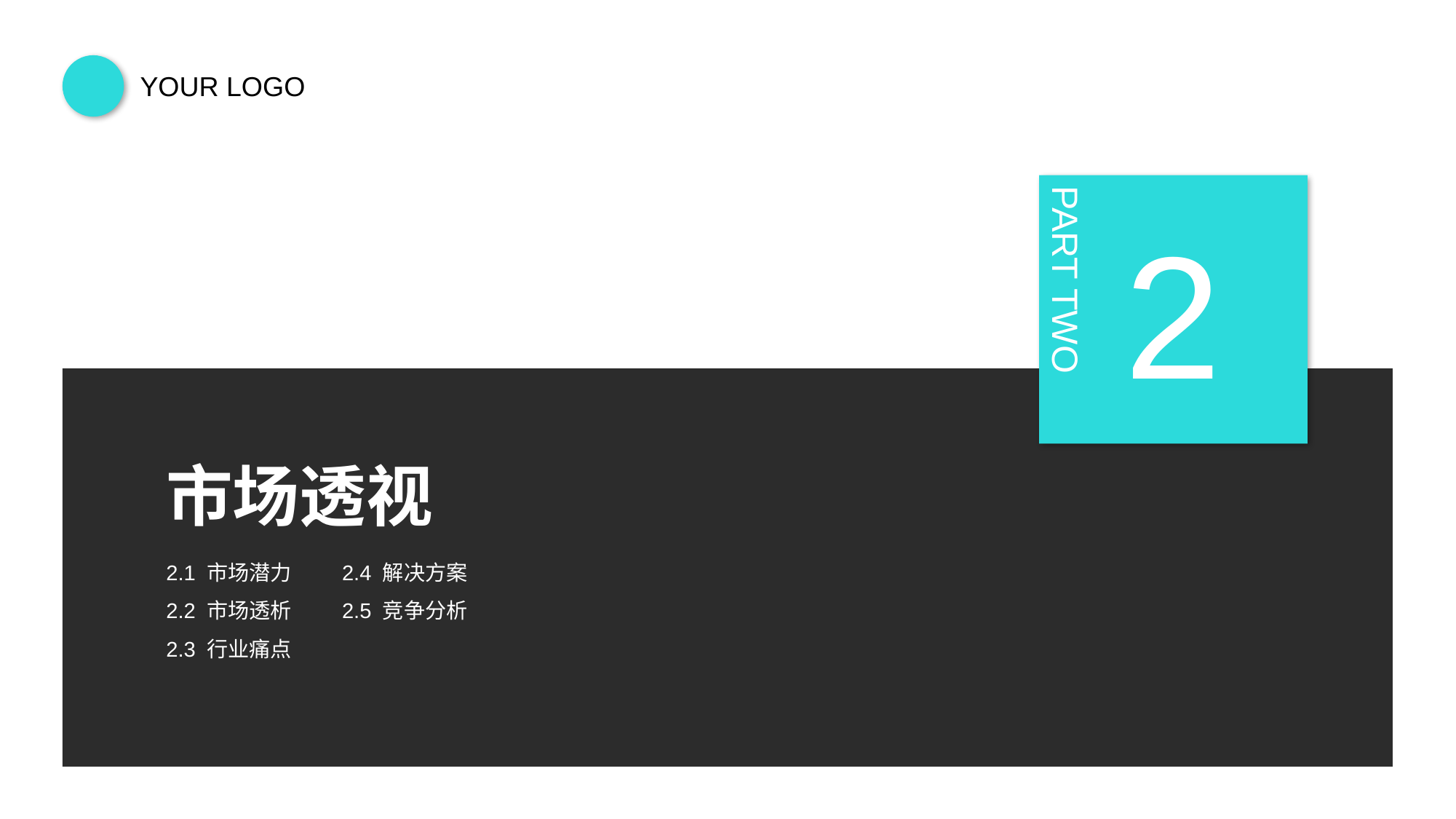

YOUR LOGO
2
PART TWO

市场透视
2.1 市场潜力
2.2 市场透析
2.3 行业痛点

2.4 解决方案
2.5 竞争分析